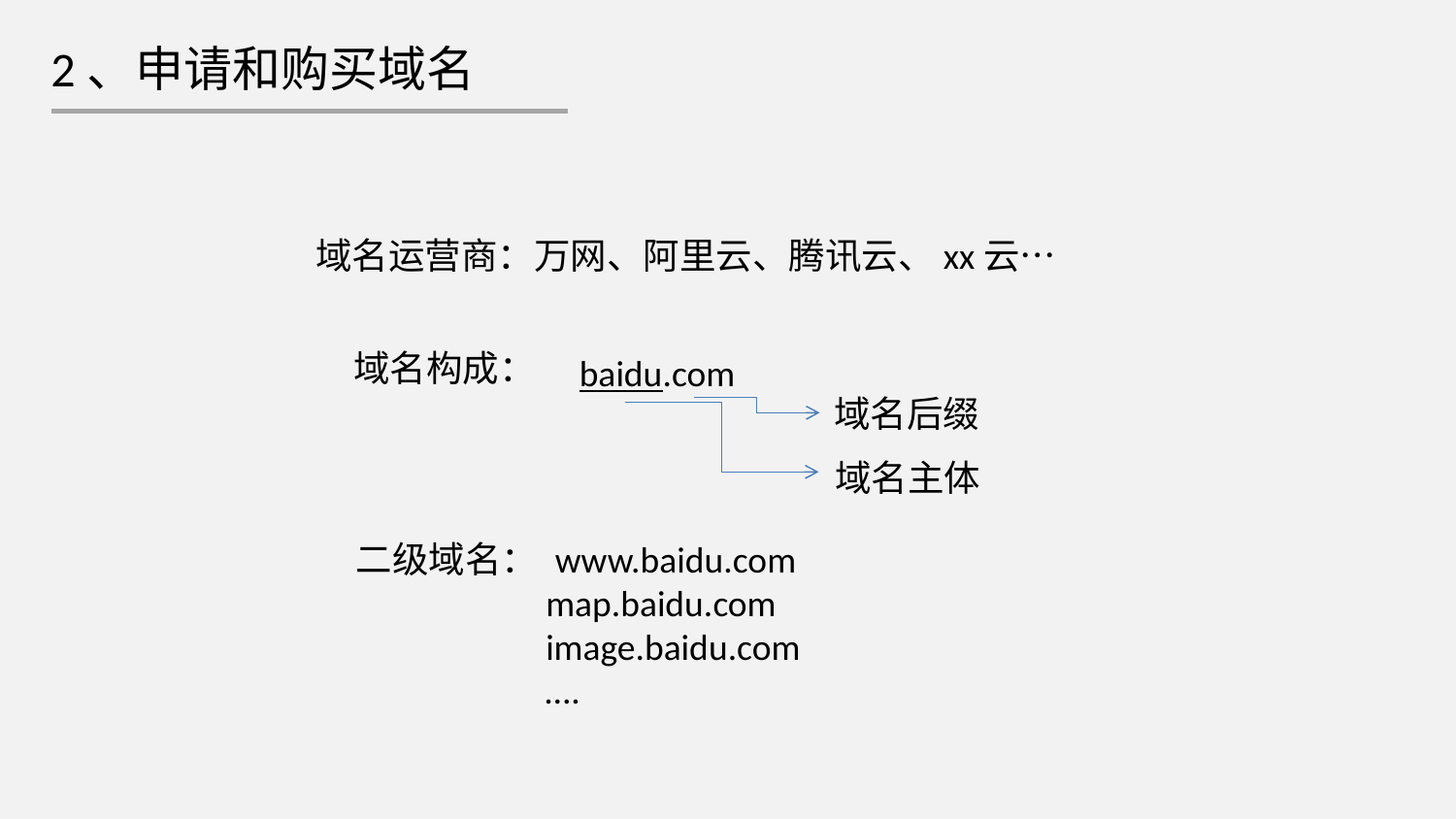

2、申请和购买域名
域名运营商：万网、阿里云、腾讯云、xx云…
域名构成：
baidu.com
域名后缀
域名主体
二级域名： www.baidu.com
                       map.baidu.com
                       image.baidu.com
                       ….